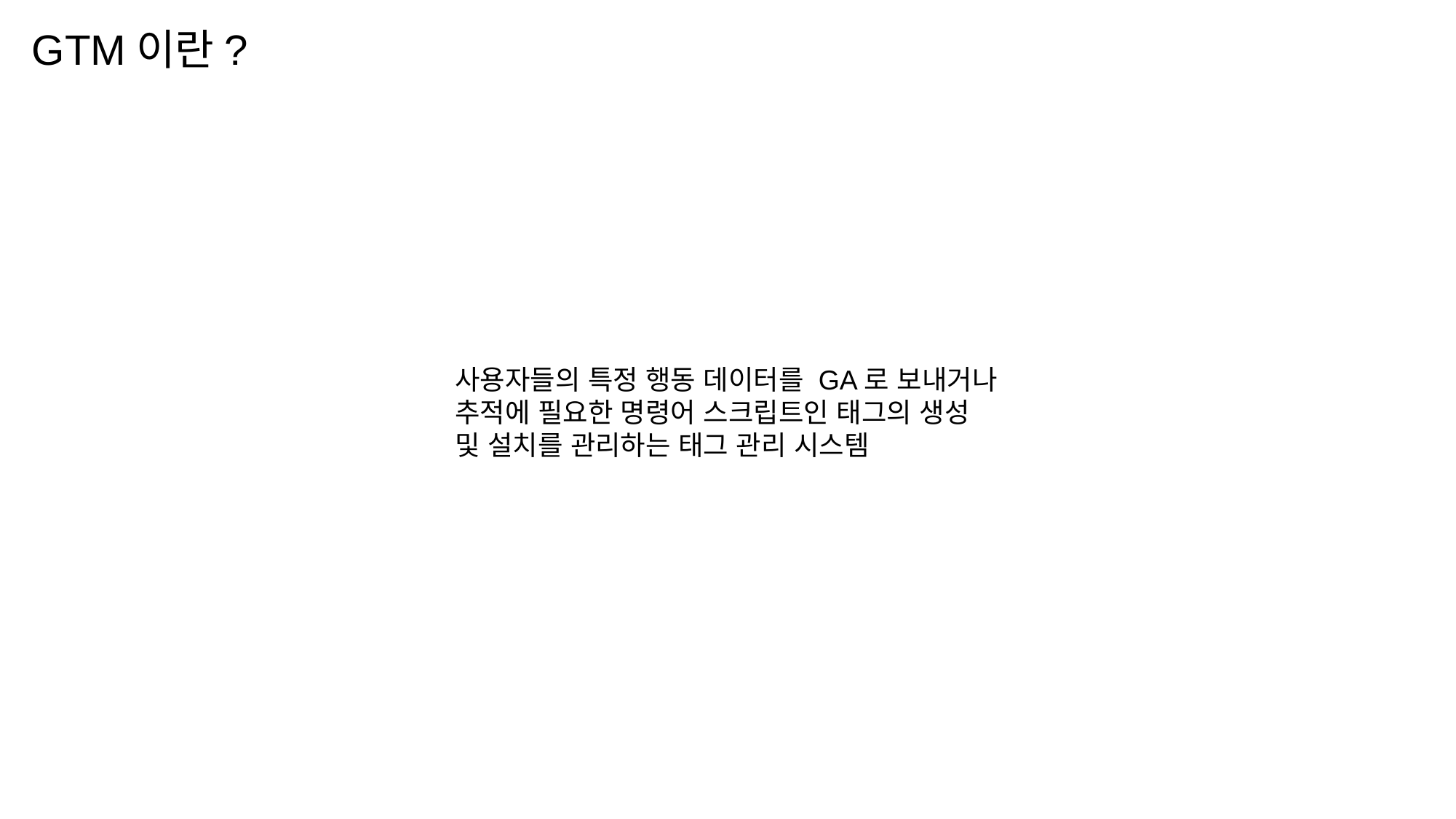

GTM이란?

사용자들의 특정 행동 데이터를 GA로 보내거나 추적에 필요한 명령어 스크립트인 태그의 생성 및 설치를 관리하는 태그 관리 시스템